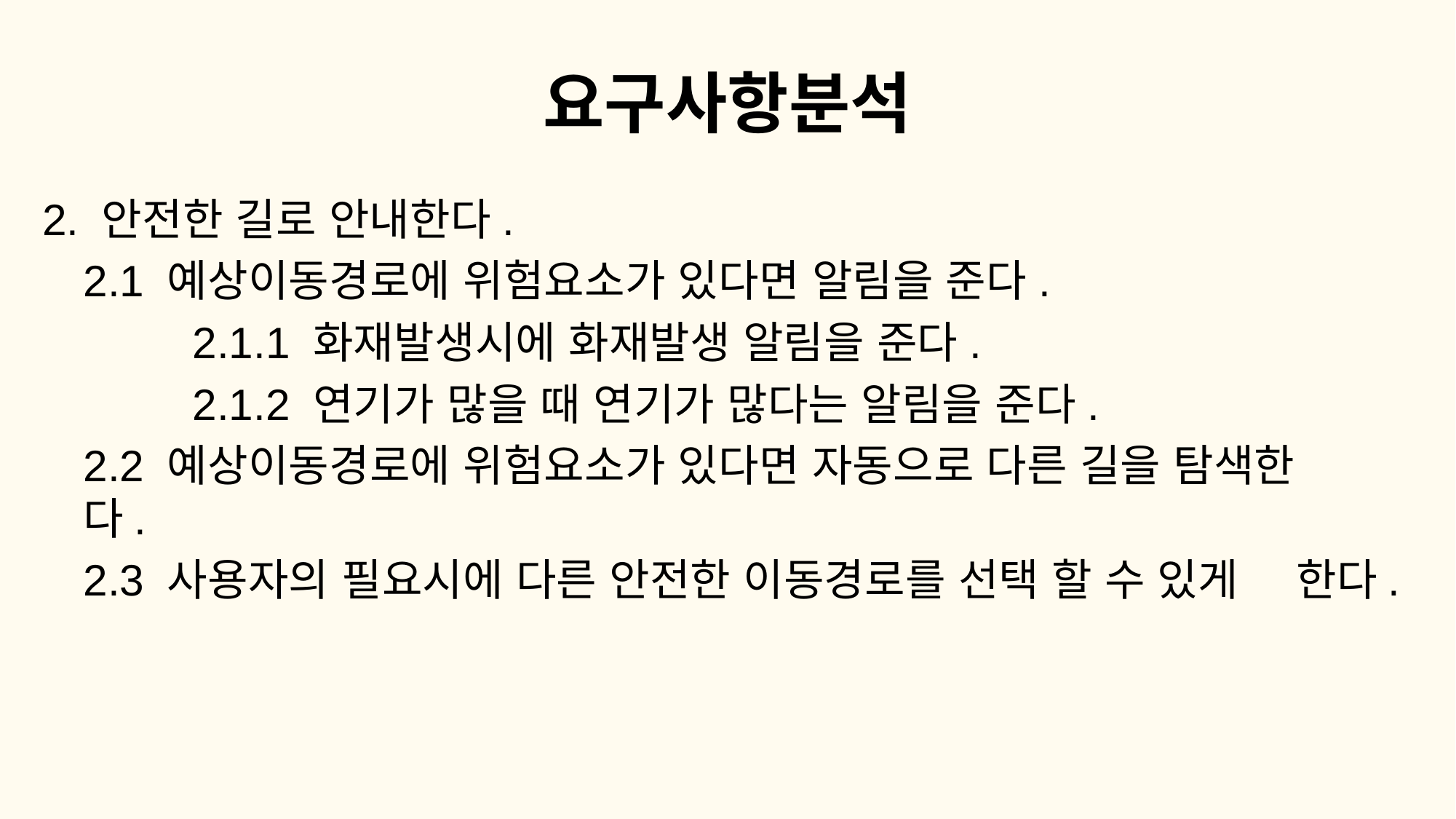

# 요구사항분석
2. 안전한 길로 안내한다.
	2.1 예상이동경로에 위험요소가 있다면 알림을 준다.
		2.1.1 화재발생시에 화재발생 알림을 준다.
		2.1.2 연기가 많을 때 연기가 많다는 알림을 준다.
	2.2 예상이동경로에 위험요소가 있다면 자동으로 다른 길을 탐색한  	 다.
	2.3 사용자의 필요시에 다른 안전한 이동경로를 선택 할 수 있게	 한다.